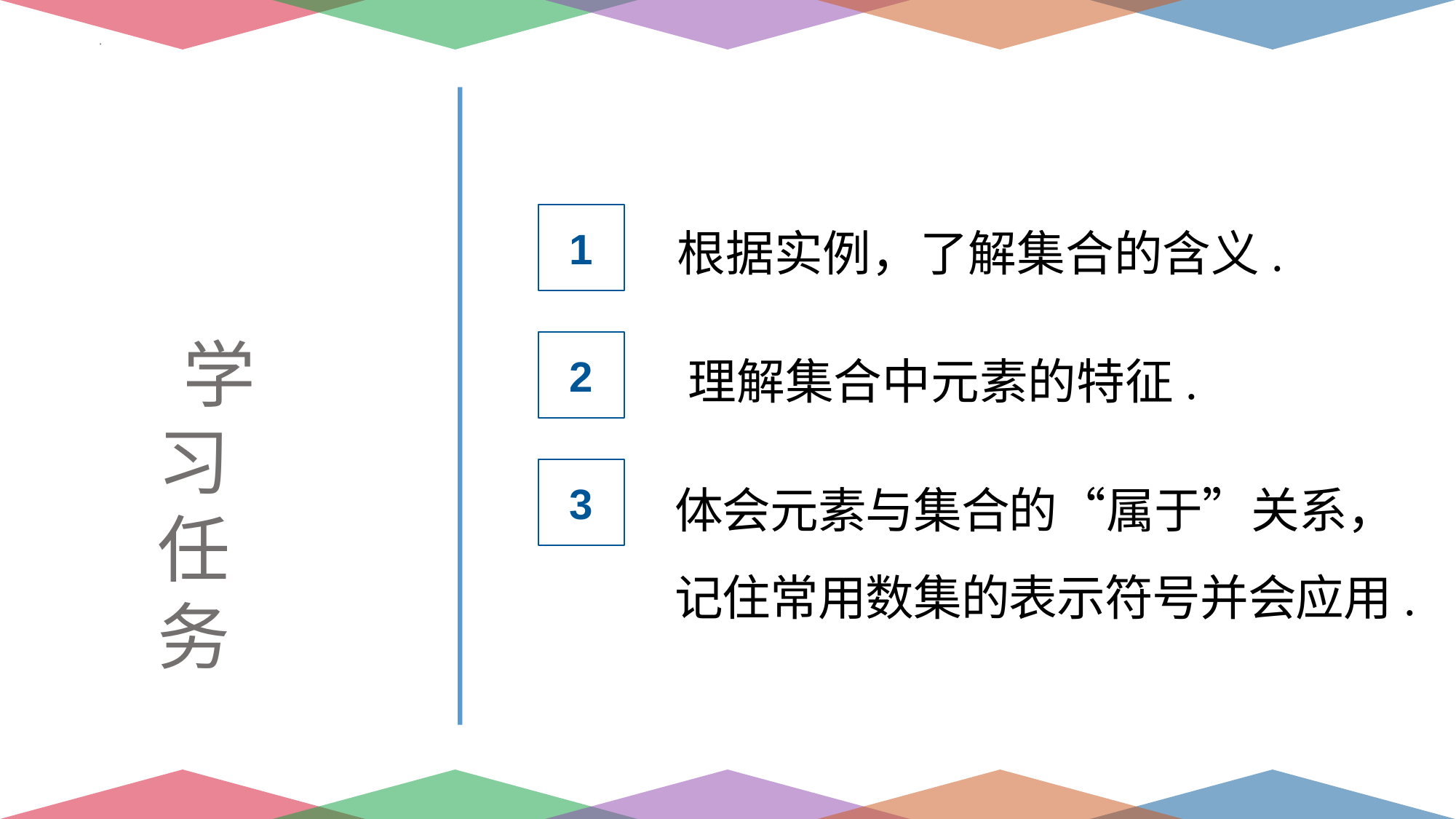

1
根据实例，了解集合的含义.
理解集合中元素的特征.
  学习任务
2
体会元素与集合的“属于”关系，
记住常用数集的表示符号并会应用.
3